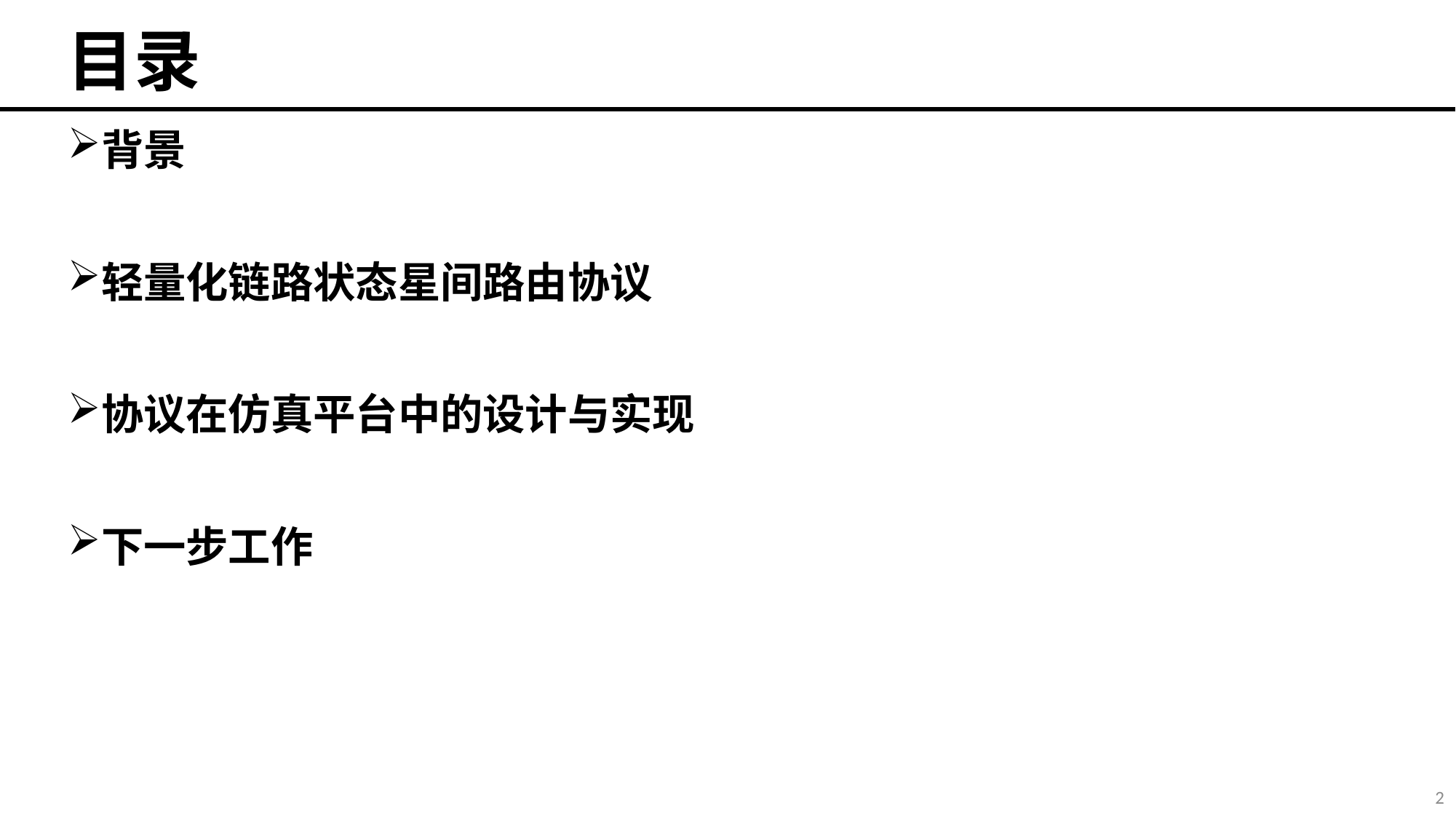

# 目录
背景

轻量化链路状态星间路由协议

协议在仿真平台中的设计与实现

下一步工作
2